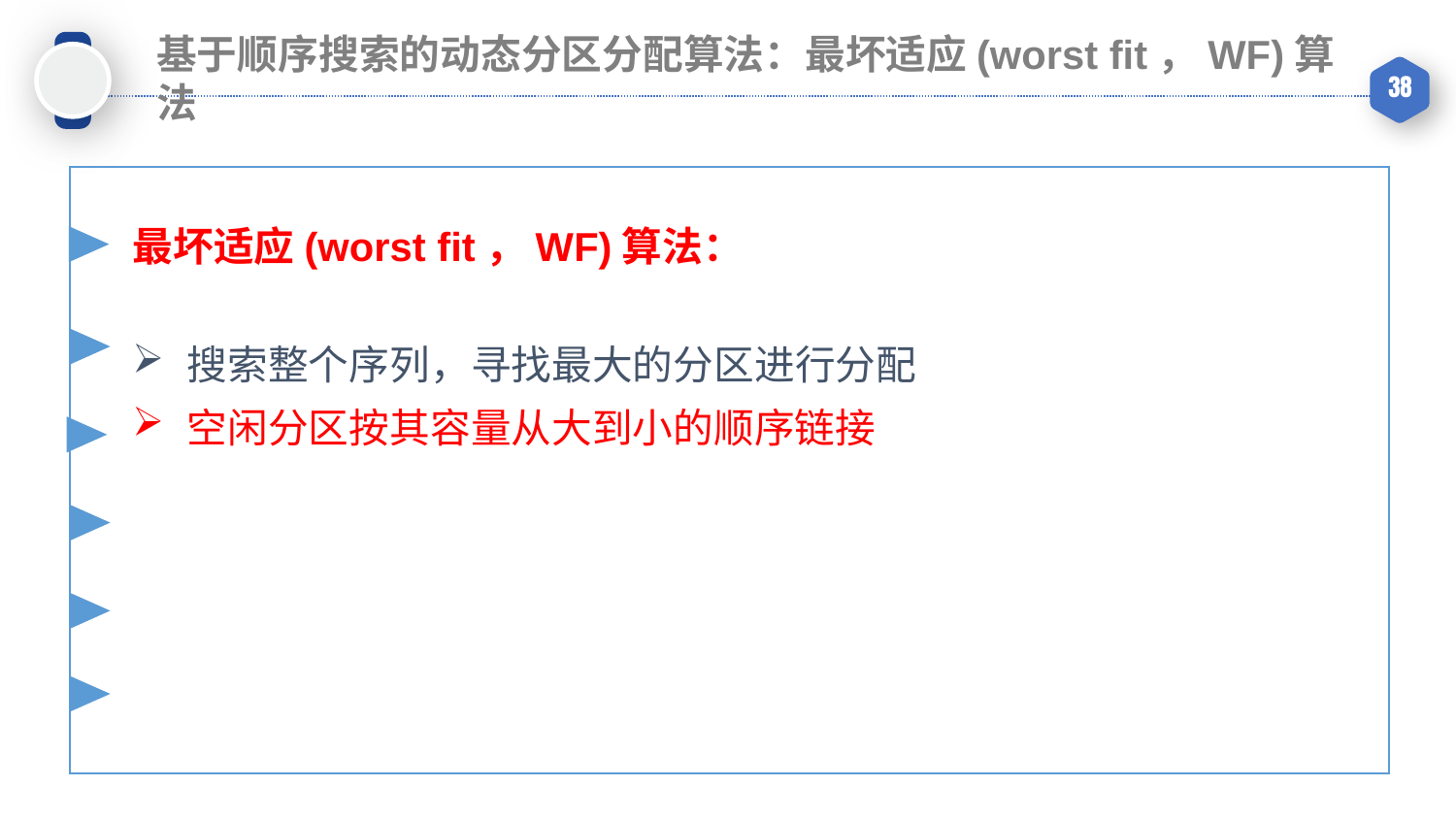

基于顺序搜索的动态分区分配算法：最坏适应(worst fit，WF)算法

最坏适应(worst fit，WF)算法：

搜索整个序列，寻找最大的分区进行分配
空闲分区按其容量从大到小的顺序链接